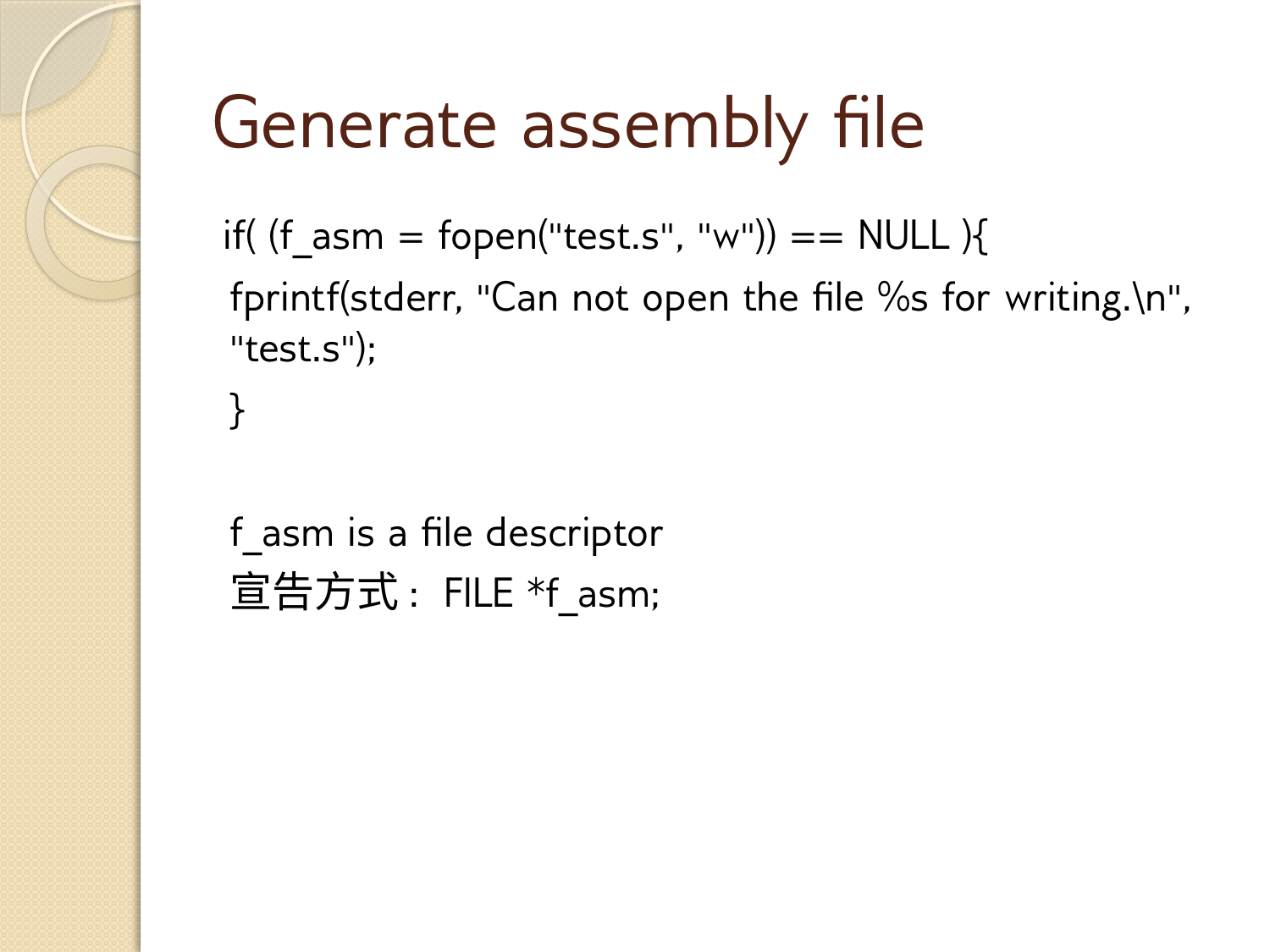

# Generate assembly file
if( (f_asm = fopen("test.s", "w")) == NULL ){
fprintf(stderr, "Can not open the file %s for writing.\n", "test.s");
}

f_asm is a file descriptor
宣告方式:  FILE *f_asm;